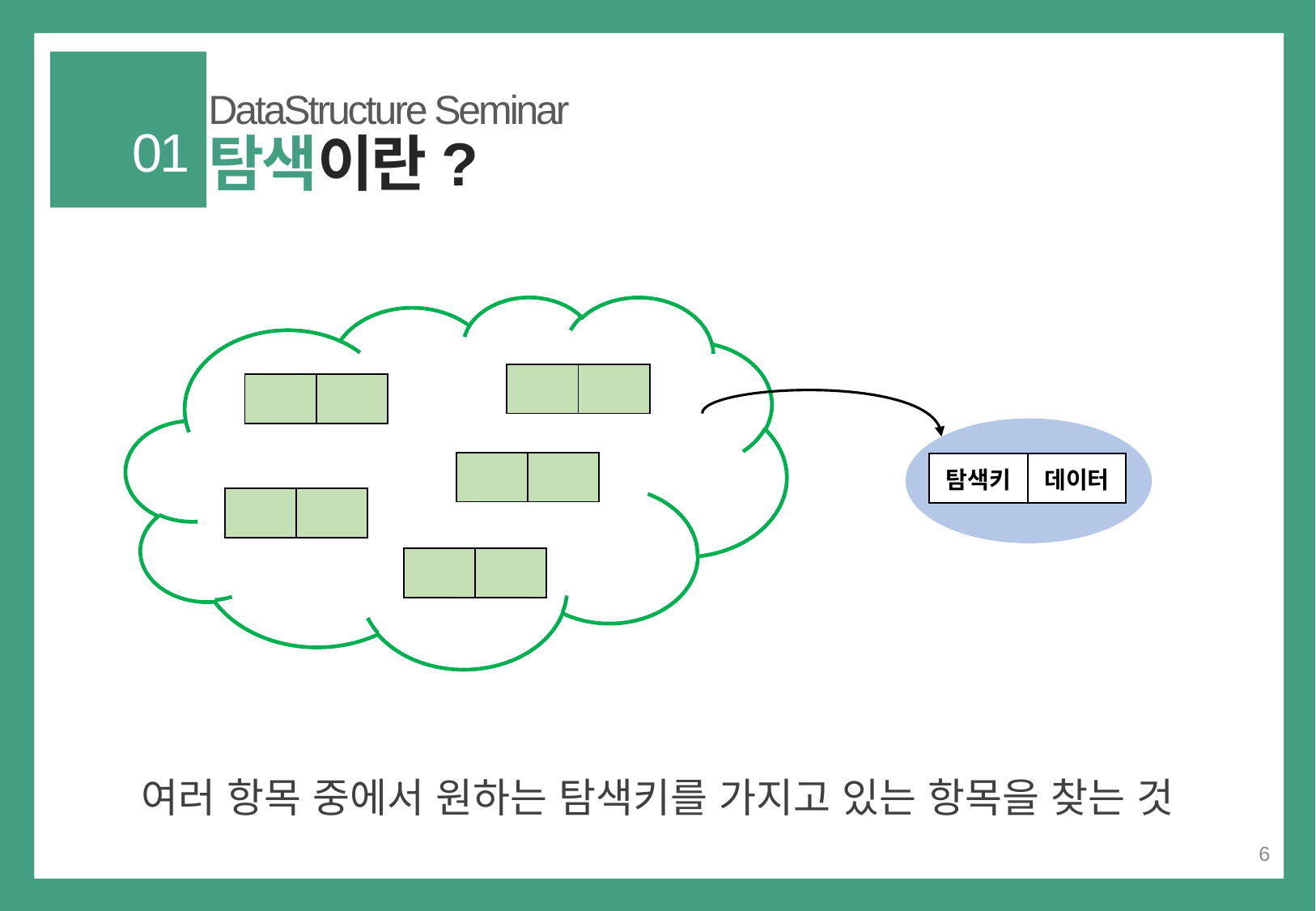

DataStructure Seminar
01
탐색이란?
9
5
|  |  |
| --- | --- |
|  |  |
| --- | --- |

|  |  |
| --- | --- |
| 탐색키 | 데이터 |
| --- | --- |
|  |  |
| --- | --- |
|  |  |
| --- | --- |
여러 항목 중에서 원하는 탐색키를 가지고 있는 항목을 찾는 것
6